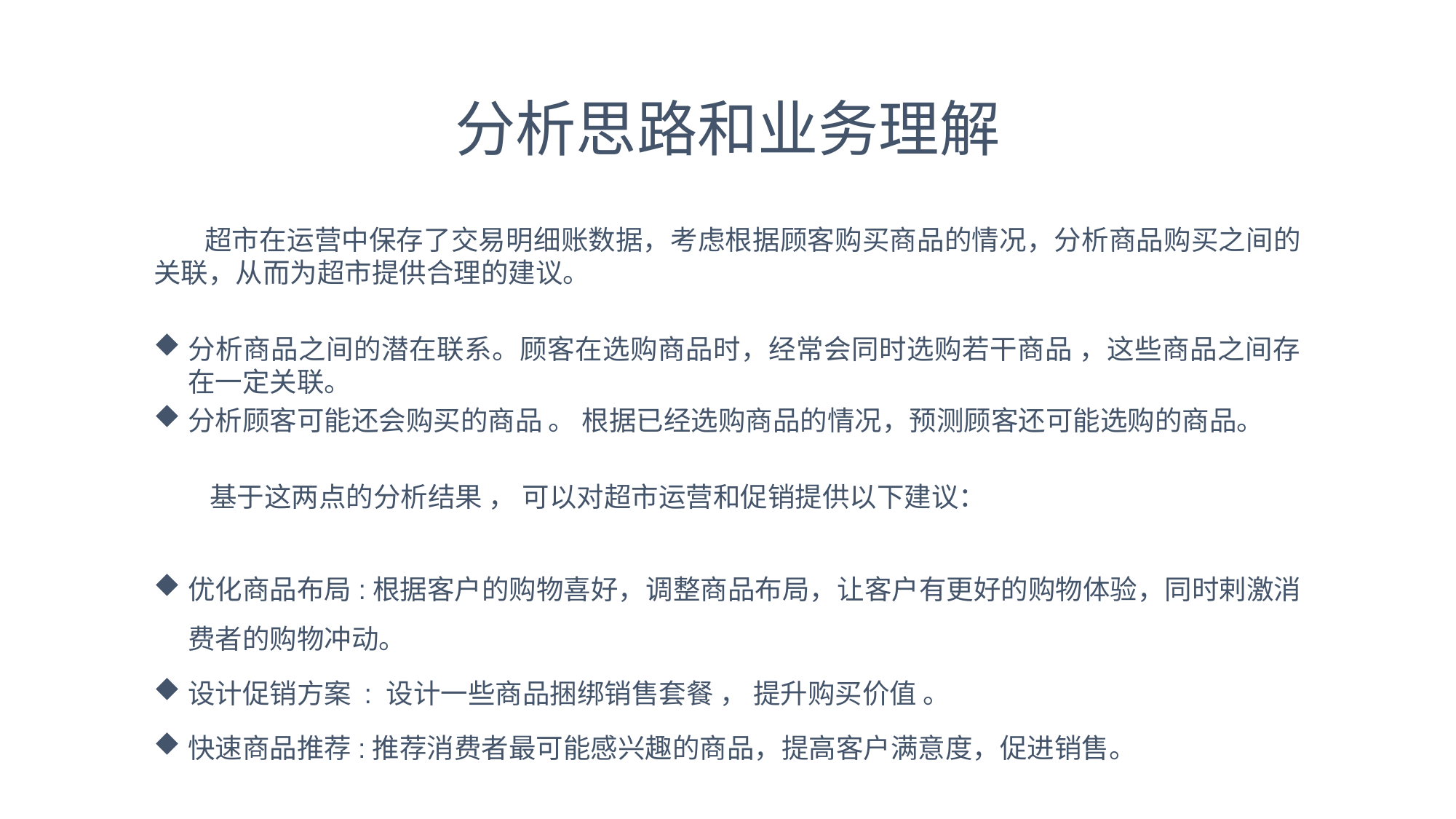

分析思路和业务理解
       超市在运营中保存了交易明细账数据，考虑根据顾客购买商品的情况，分析商品购买之间的关联，从而为超市提供合理的建议。

分析商品之间的潜在联系。顾客在选购商品时，经常会同时选购若干商品 ，这些商品之间存在一定关联。
分析顾客可能还会购买的商品 。 根据已经选购商品的情况，预测顾客还可能选购的商品。

        基于这两点的分析结果 ， 可以对超市运营和促销提供以下建议：

优化商品布局:根据客户的购物喜好，调整商品布局，让客户有更好的购物体验，同时剌激消费者的购物冲动。
设计促销方案 : 设计一些商品捆绑销售套餐 ， 提升购买价值 。
快速商品推荐:推荐消费者最可能感兴趣的商品，提高客户满意度，促进销售。